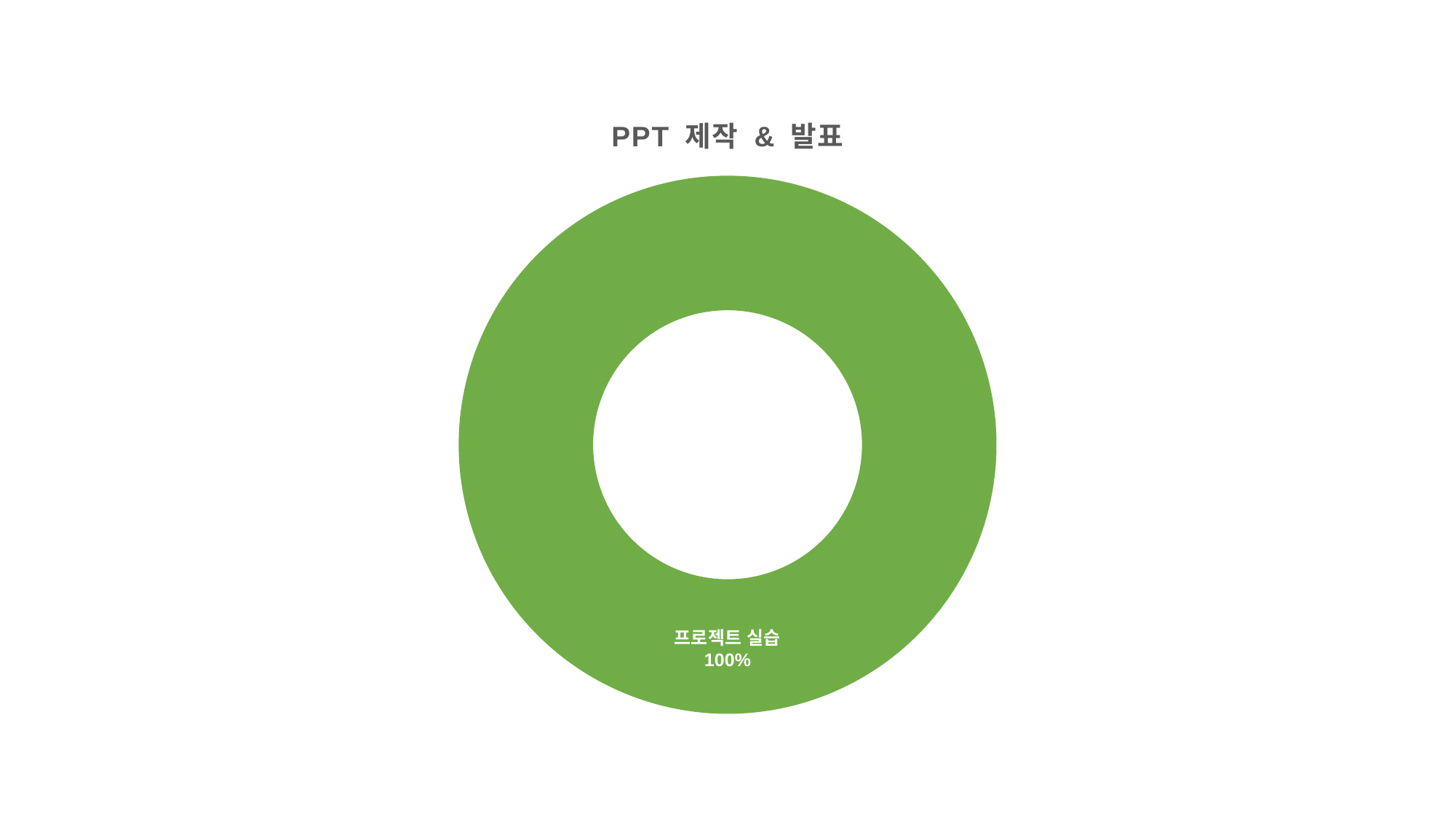

### Chart: PPT 제작 & 발표

| Category | 과외 시간 |
|---|---|
| 프로젝트 실습 | 60.0 |